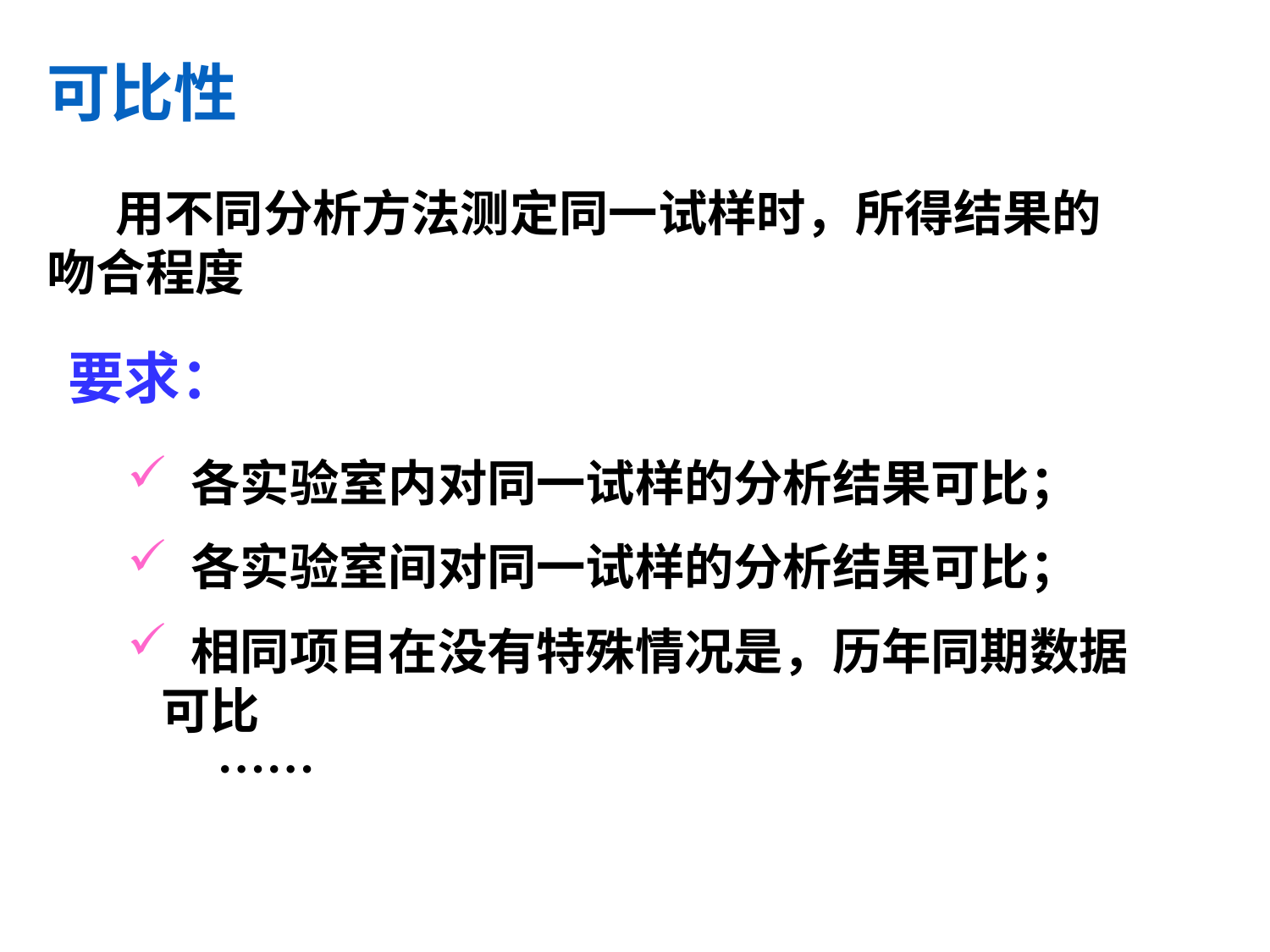

可比性
     用不同分析方法测定同一试样时，所得结果的吻合程度
要求：
 各实验室内对同一试样的分析结果可比；
 各实验室间对同一试样的分析结果可比；
 相同项目在没有特殊情况是，历年同期数据
   可比
        ……